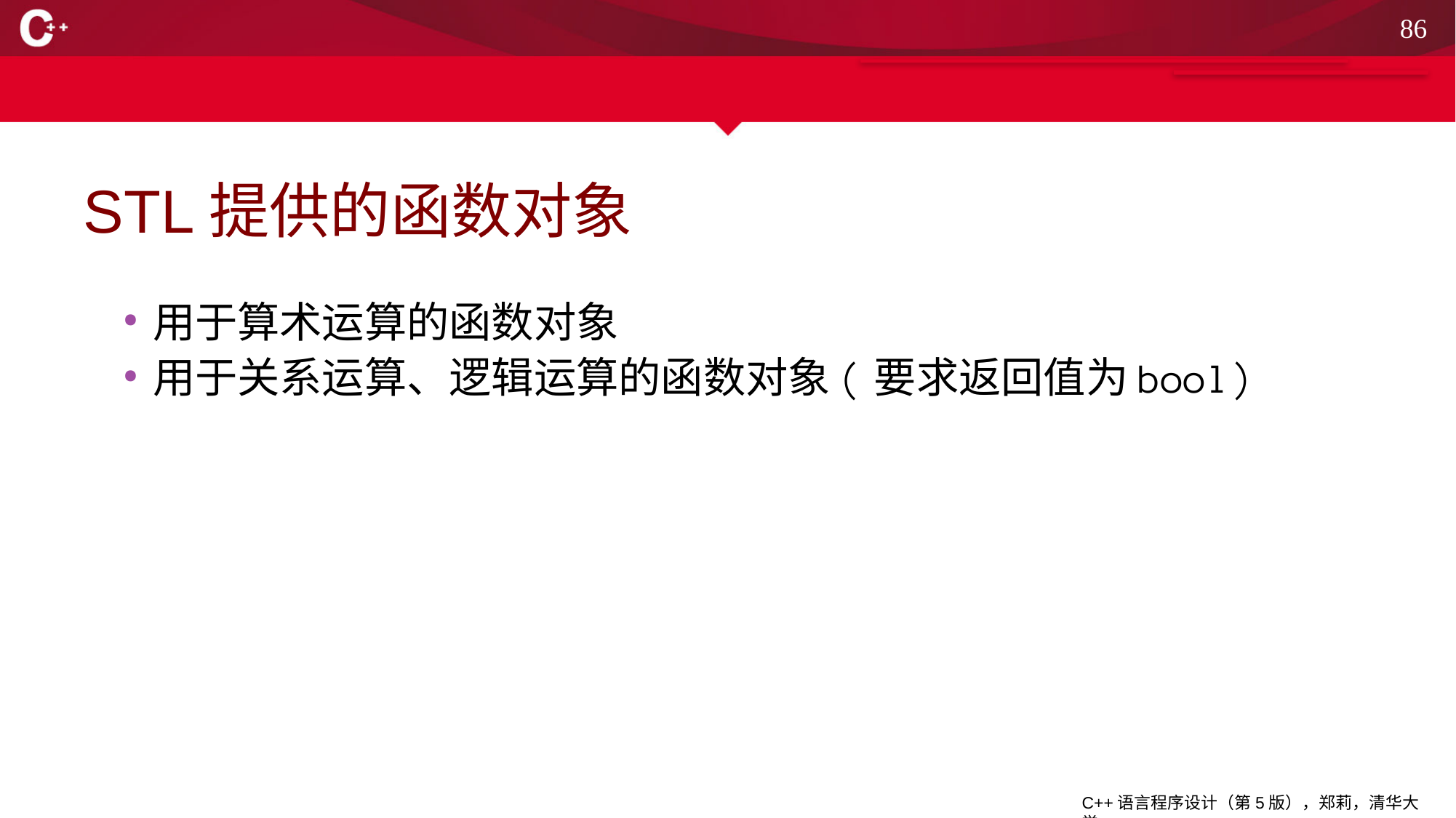

86
# STL提供的函数对象
用于算术运算的函数对象
用于关系运算、逻辑运算的函数对象(要求返回值为bool)